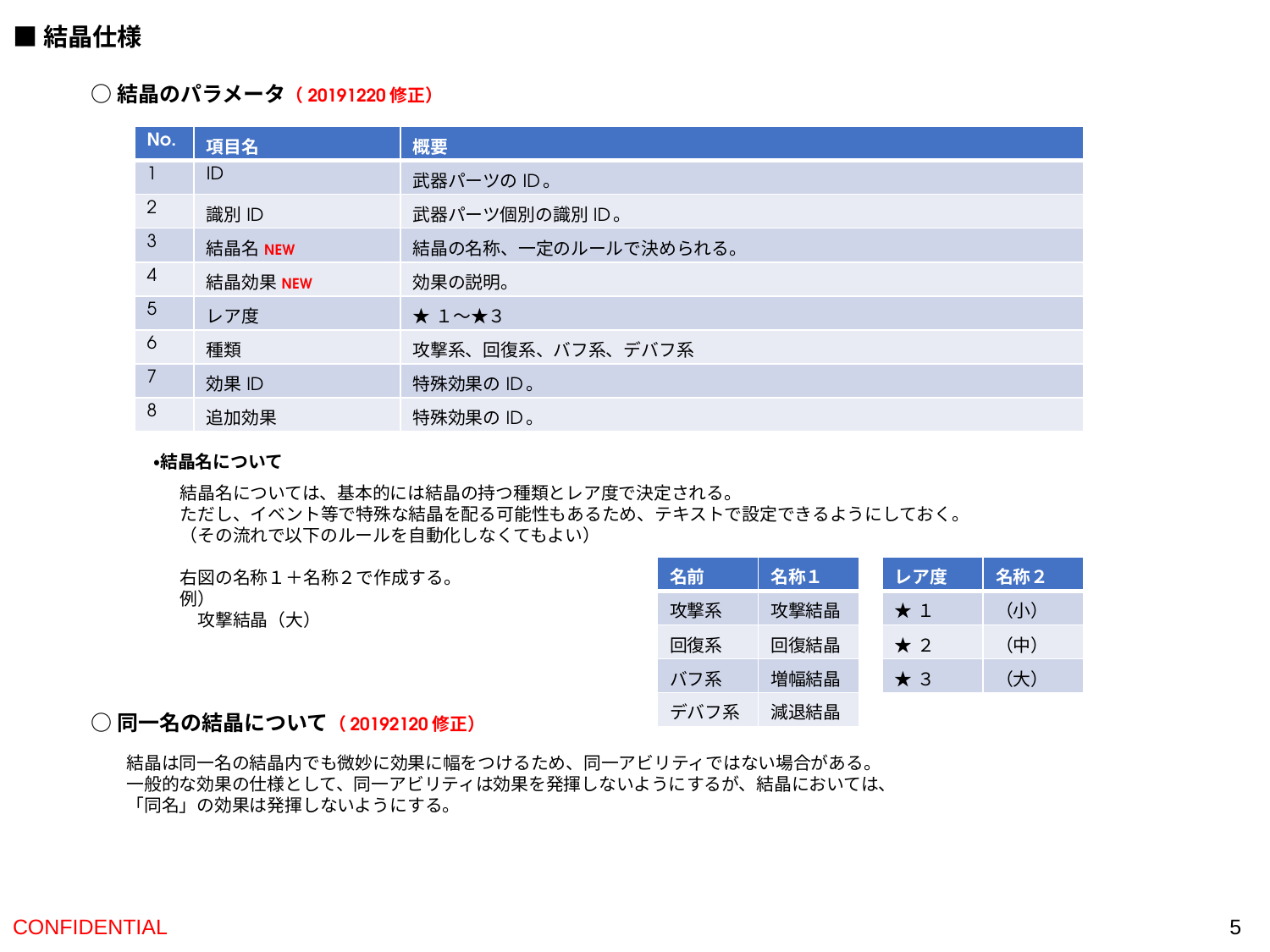

■結晶仕様
○結晶のパラメータ（20191220修正）
| No. | 項目名 | 概要 |
| --- | --- | --- |
| 1 | ID | 武器パーツのID。 |
| 2 | 識別ID | 武器パーツ個別の識別ID。 |
| 3 | 結晶名NEW | 結晶の名称、一定のルールで決められる。 |
| 4 | 結晶効果NEW | 効果の説明。 |
| 5 | レア度 | ★１～★３ |
| 6 | 種類 | 攻撃系、回復系、バフ系、デバフ系 |
| 7 | 効果ID | 特殊効果のID。 |
| 8 | 追加効果 | 特殊効果のID。 |
・結晶名について
結晶名については、基本的には結晶の持つ種類とレア度で決定される。
ただし、イベント等で特殊な結晶を配る可能性もあるため、テキストで設定できるようにしておく。
（その流れで以下のルールを自動化しなくてもよい）

右図の名称１＋名称２で作成する。
例）
　攻撃結晶（大）
| 名前 | 名称１ |
| --- | --- |
| 攻撃系 | 攻撃結晶 |
| 回復系 | 回復結晶 |
| バフ系 | 増幅結晶 |
| デバフ系 | 減退結晶 |
| レア度 | 名称２ |
| --- | --- |
| ★１ | （小） |
| ★２ | （中） |
| ★３ | （大） |
○同一名の結晶について（20192120修正）
結晶は同一名の結晶内でも微妙に効果に幅をつけるため、同一アビリティではない場合がある。
一般的な効果の仕様として、同一アビリティは効果を発揮しないようにするが、結晶においては、
「同名」の効果は発揮しないようにする。
5
CONFIDENTIAL